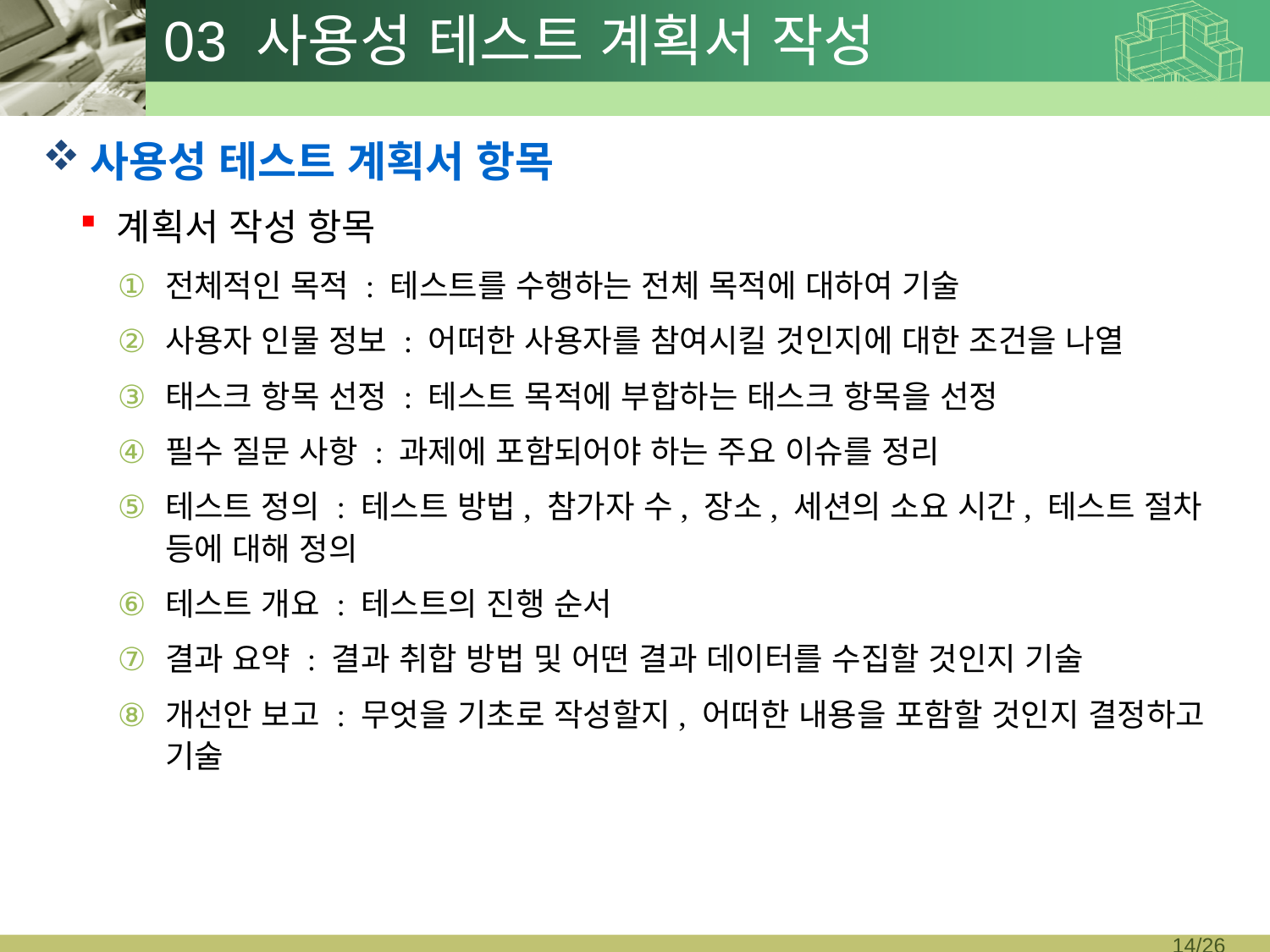

# 03 사용성 테스트 계획서 작성
사용성 테스트 계획서 항목
계획서 작성 항목
전체적인 목적 : 테스트를 수행하는 전체 목적에 대하여 기술
사용자 인물 정보 : 어떠한 사용자를 참여시킬 것인지에 대한 조건을 나열
태스크 항목 선정 : 테스트 목적에 부합하는 태스크 항목을 선정
필수 질문 사항 : 과제에 포함되어야 하는 주요 이슈를 정리
테스트 정의 : 테스트 방법, 참가자 수, 장소, 세션의 소요 시간, 테스트 절차 등에 대해 정의
테스트 개요 : 테스트의 진행 순서
결과 요약 : 결과 취합 방법 및 어떤 결과 데이터를 수집할 것인지 기술
개선안 보고 : 무엇을 기초로 작성할지, 어떠한 내용을 포함할 것인지 결정하고 기술